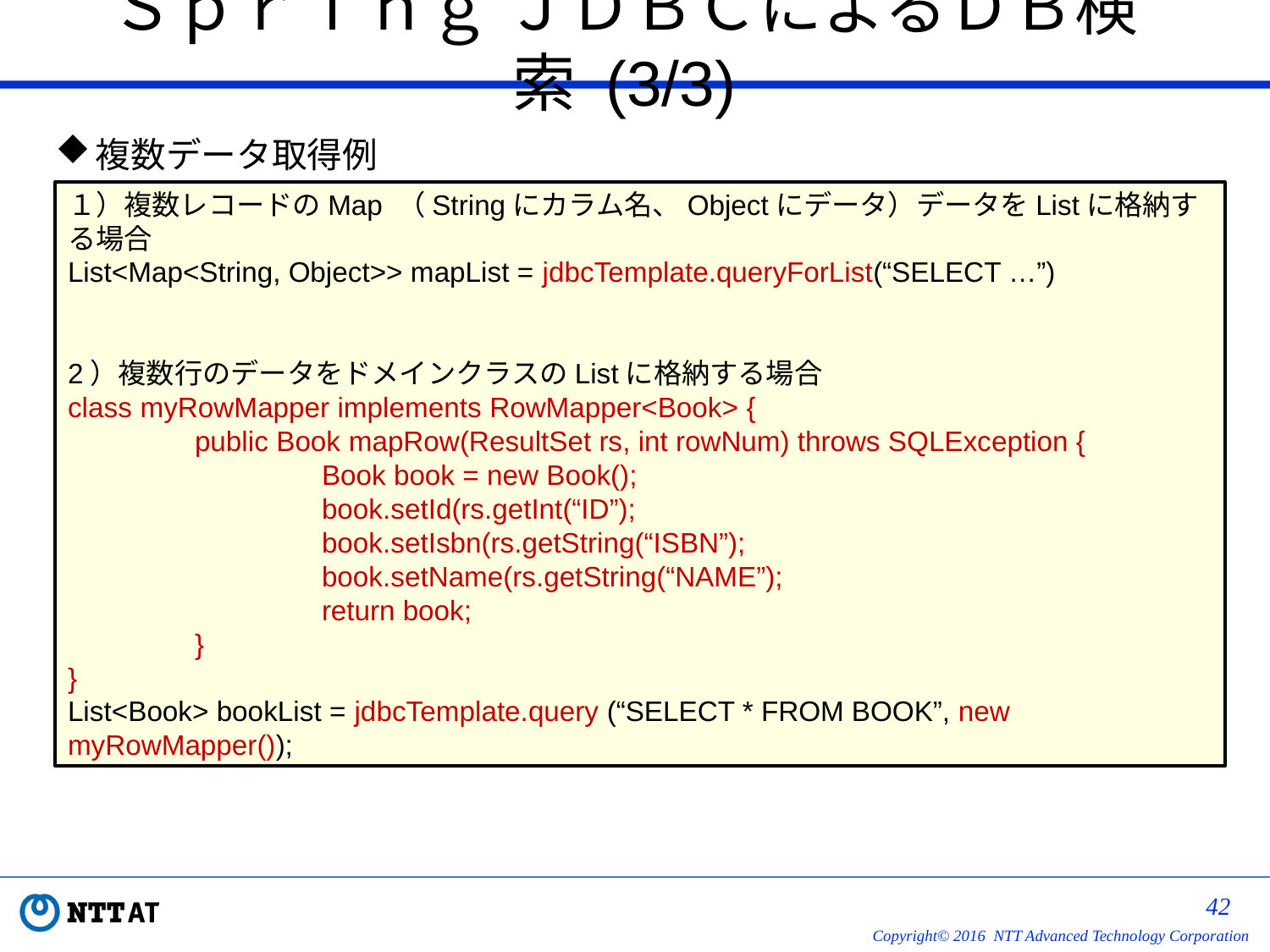

# Ｓｐｒｉｎｇ ＪＤＢＣによるＤＢ検索 (3/3)
複数データ取得例
１）複数レコードのMap （Stringにカラム名、Objectにデータ）データをListに格納する場合
List<Map<String, Object>> mapList = jdbcTemplate.queryForList(“SELECT …”)

2）複数行のデータをドメインクラスのListに格納する場合
class myRowMapper implements RowMapper<Book> {
	public Book mapRow(ResultSet rs, int rowNum) throws SQLException {
		Book book = new Book();
		book.setId(rs.getInt(“ID”);
		book.setIsbn(rs.getString(“ISBN”);
		book.setName(rs.getString(“NAME”);
		return book;
	}
}
List<Book> bookList = jdbcTemplate.query (“SELECT * FROM BOOK”, new myRowMapper());
42